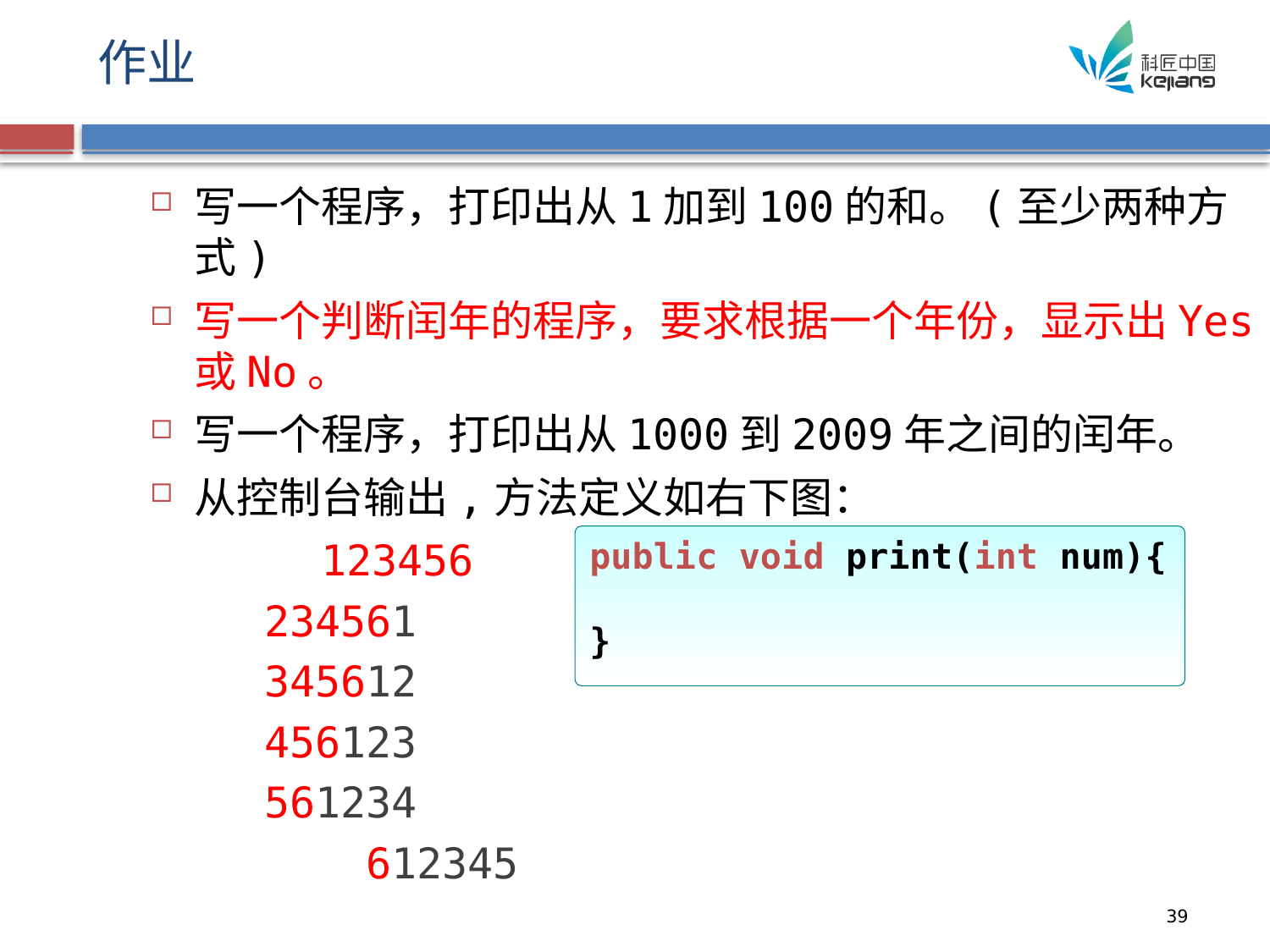

# 作业
写一个程序，打印出从1加到100的和。(至少两种方式)
写一个判断闰年的程序，要求根据一个年份，显示出Yes或No。
写一个程序，打印出从1000到2009年之间的闰年。
从控制台输出,方法定义如右下图：
		123456
	 234561
	 345612
	 456123
	 561234
  	612345
public void print(int num){

}
39